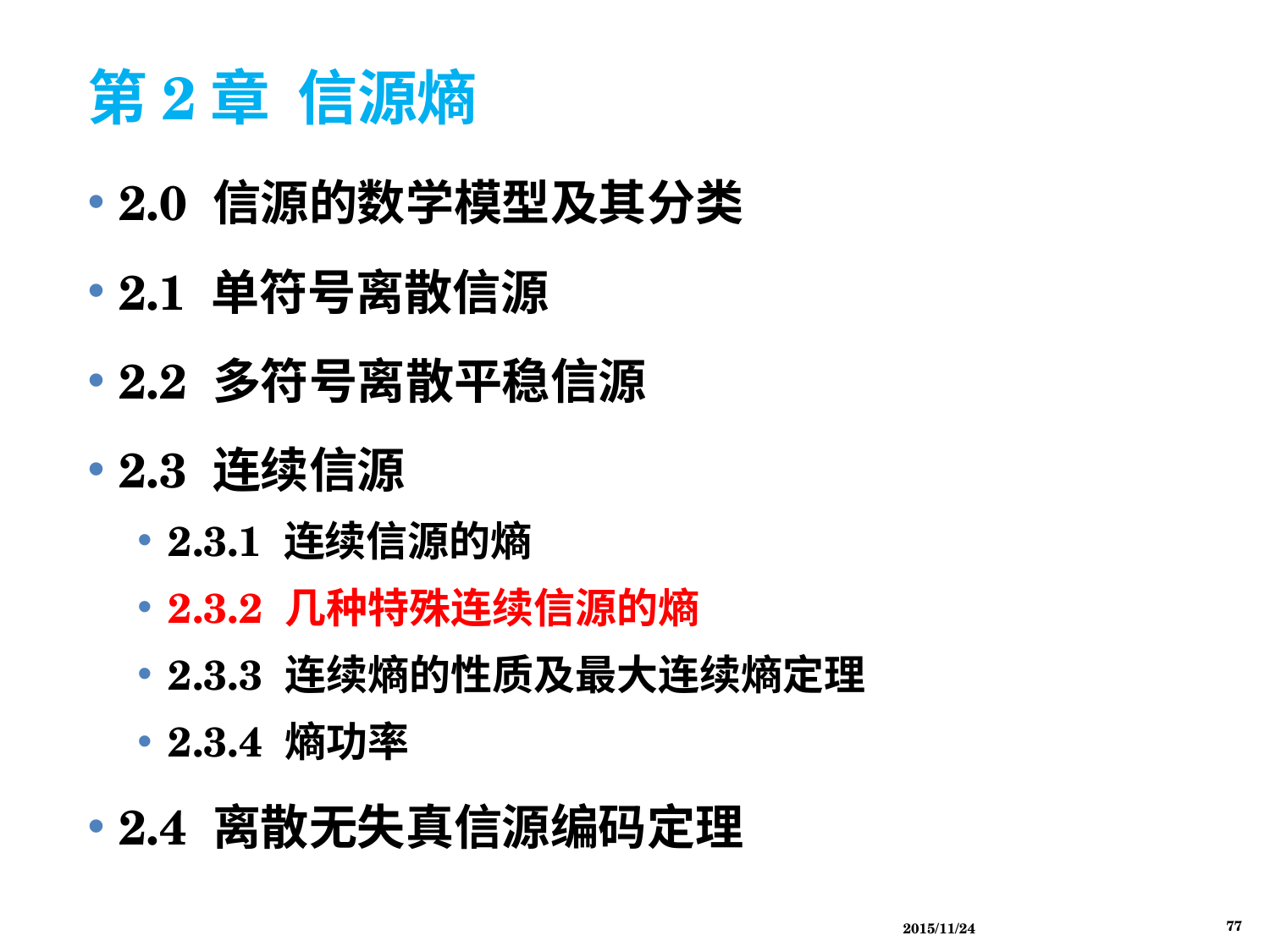

# 第2章  信源熵
2.0 信源的数学模型及其分类
2.1 单符号离散信源
2.2 多符号离散平稳信源
2.3 连续信源
2.3.1 连续信源的熵
2.3.2 几种特殊连续信源的熵
2.3.3 连续熵的性质及最大连续熵定理
2.3.4 熵功率
2.4 离散无失真信源编码定理
2015/11/24
77